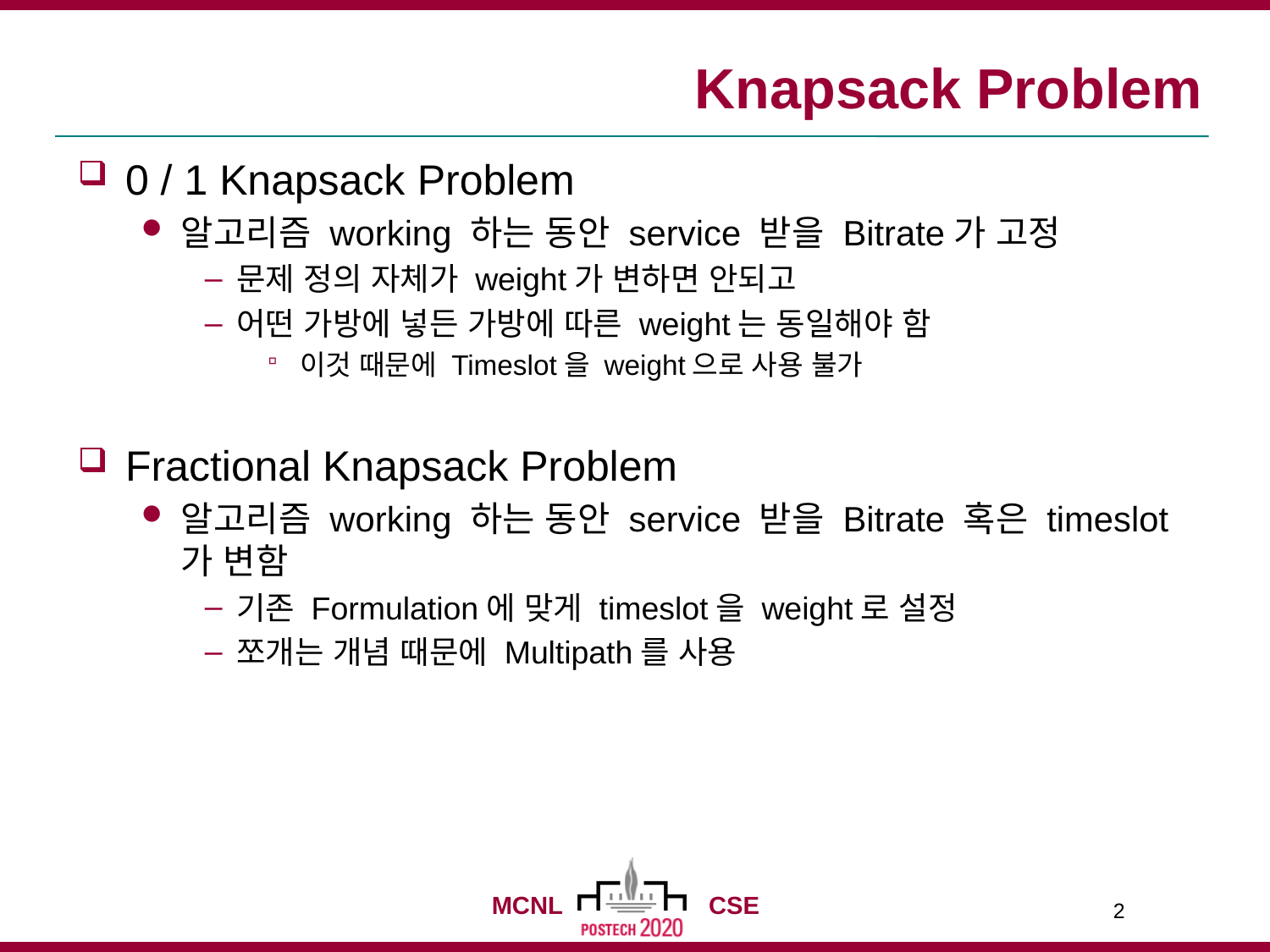

# Knapsack Problem
0 / 1 Knapsack Problem
알고리즘 working 하는 동안 service 받을 Bitrate가 고정
문제 정의 자체가 weight가 변하면 안되고
어떤 가방에 넣든 가방에 따른 weight는 동일해야 함
이것 때문에 Timeslot을 weight으로 사용 불가

Fractional Knapsack Problem
알고리즘 working 하는 동안 service 받을 Bitrate 혹은 timeslot가 변함
기존 Formulation에 맞게 timeslot을 weight로 설정
쪼개는 개념 때문에 Multipath를 사용
2